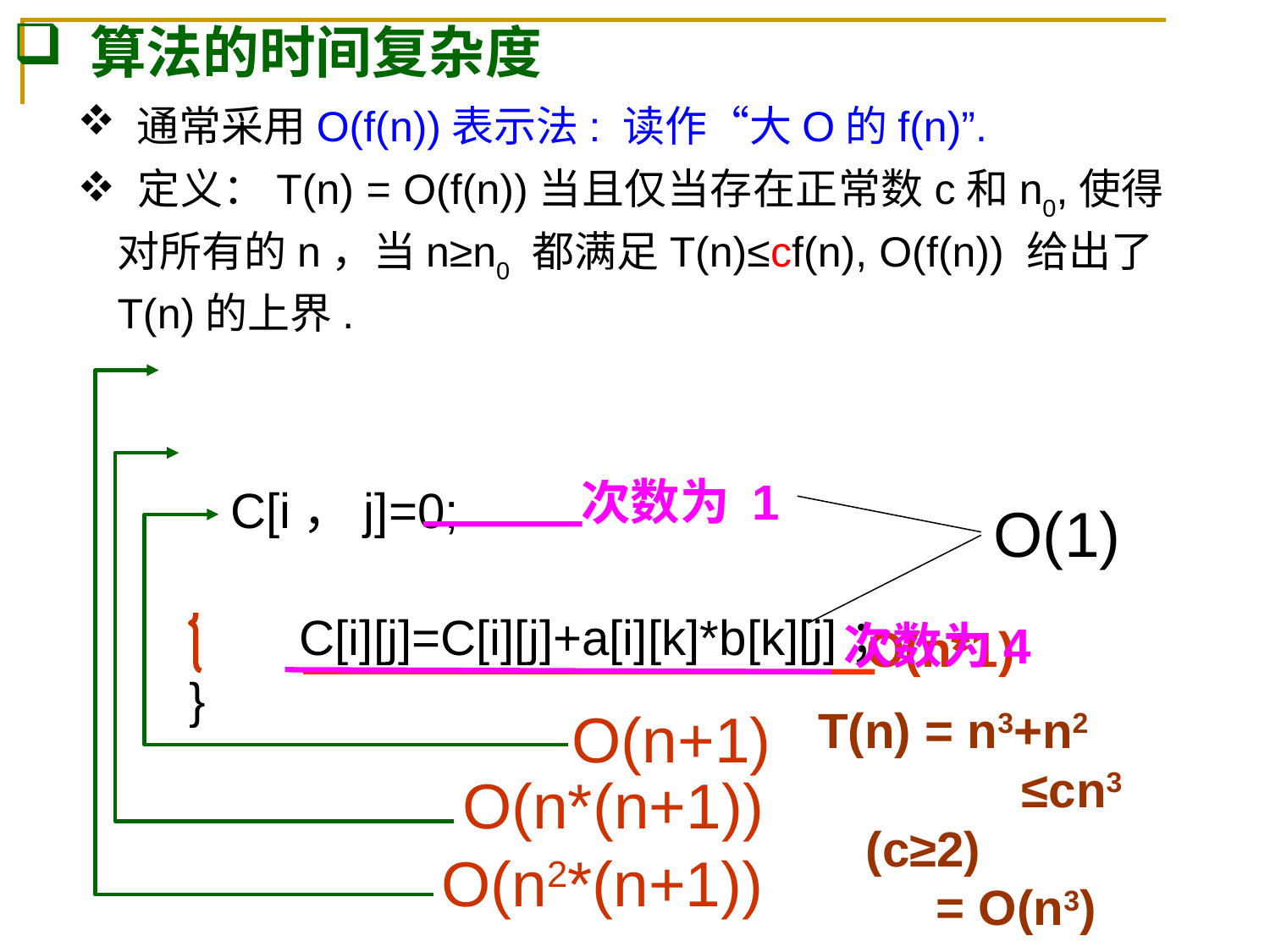

# 算法的时间复杂度

 通常采用O(f(n))表示法: 读作“大O的f(n)”.
 定义：T(n) = O(f(n))当且仅当存在正常数c和n0,使得对所有的n，当n≥n0 都满足T(n)≤cf(n), O(f(n)) 给出了T(n)的上界.

for  (i=0; i<n; i++)
  for (j=0; j<n; j++) {
     C[i，j]=0;
     for (k=0; k<n; k++)
          C[i][j]=C[i][j]+a[i][k]*b[k][j]；
  }

次数为 1

O(1)

O(n*1)

次数为4

T(n) = n3+n2
        ≤cn3	 (c≥2)
         = O(n3)
O(n+1)
O(n*(n+1))
O(n2*(n+1))